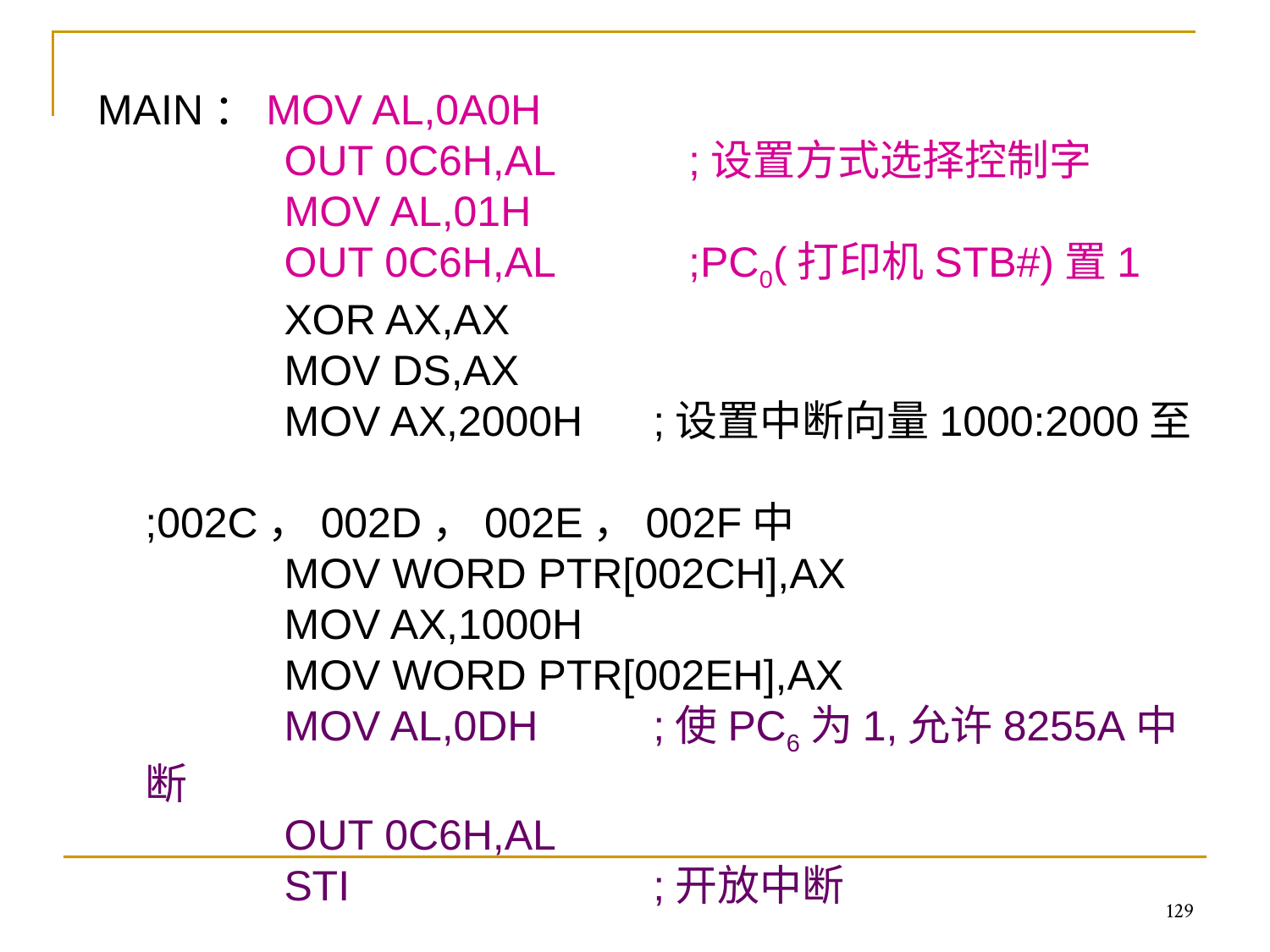

MAIN：MOV AL,0A0H
		 OUT 0C6H,AL	   ;设置方式选择控制字
		 MOV AL,01H
		 OUT 0C6H,AL	   ;PC0(打印机STB#)置1
		 XOR AX,AX
		 MOV DS,AX
		 MOV AX,2000H  	;设置中断向量1000:2000至
				   	;002C，002D，002E，002F中
		 MOV WORD PTR[002CH],AX
		 MOV AX,1000H
		 MOV WORD PTR[002EH],AX
		 MOV AL,0DH	;使PC6为1,允许8255A中断
		 OUT 0C6H,AL
		 STI			;开放中断
129